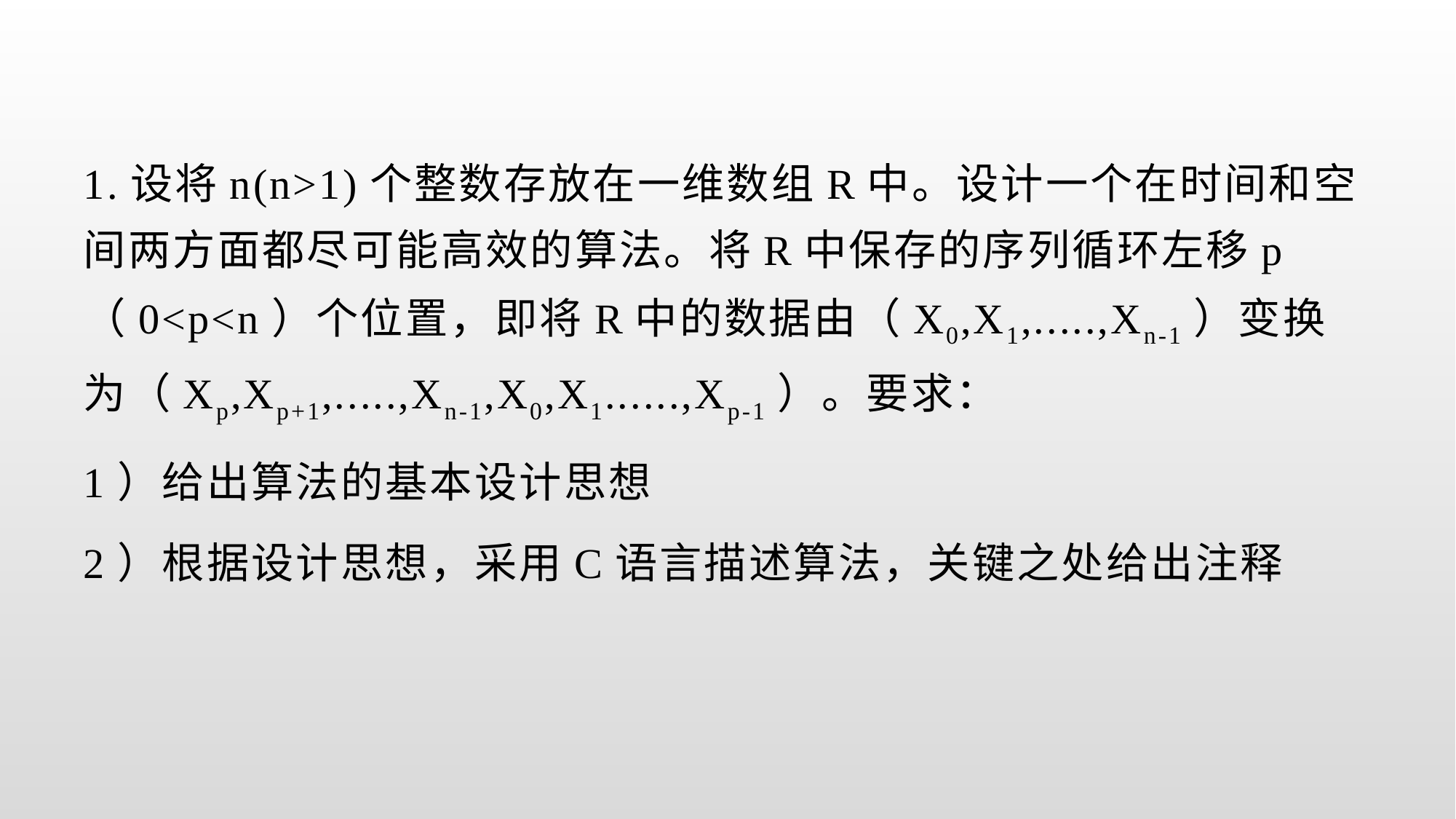

1.设将n(n>1)个整数存放在一维数组R中。设计一个在时间和空间两方面都尽可能高效的算法。将R中保存的序列循环左移p（0<p<n）个位置，即将R中的数据由（X0,X1,.....,Xn-1）变换为（Xp,Xp+1,.....,Xn-1,X0,X1......,Xp-1）。要求：
1）给出算法的基本设计思想
2）根据设计思想，采用C语言描述算法，关键之处给出注释